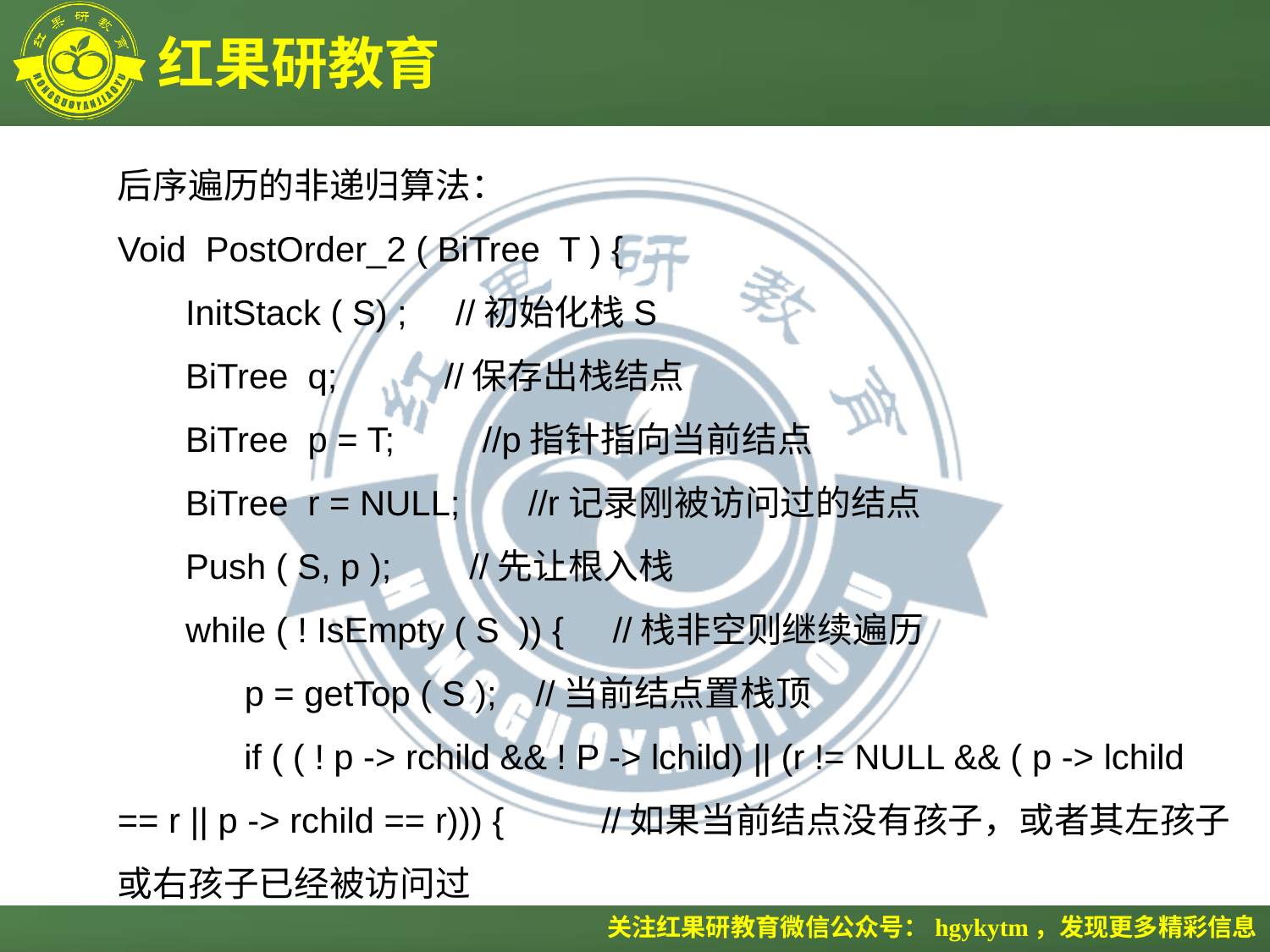

后序遍历的非递归算法：
Void  PostOrder_2 ( BiTree  T ) {
       InitStack ( S) ;     //初始化栈S
       BiTree  q;           //保存出栈结点
       BiTree  p = T;         //p指针指向当前结点
       BiTree  r = NULL;       //r记录刚被访问过的结点
       Push ( S, p );        //先让根入栈
       while ( ! IsEmpty ( S  )) {     //栈非空则继续遍历
	p = getTop ( S );    //当前结点置栈顶
             if ( ( ! p -> rchild && ! P -> lchild) || (r != NULL && ( p -> lchild == r || p -> rchild == r))) {          //如果当前结点没有孩子，或者其左孩子或右孩子已经被访问过